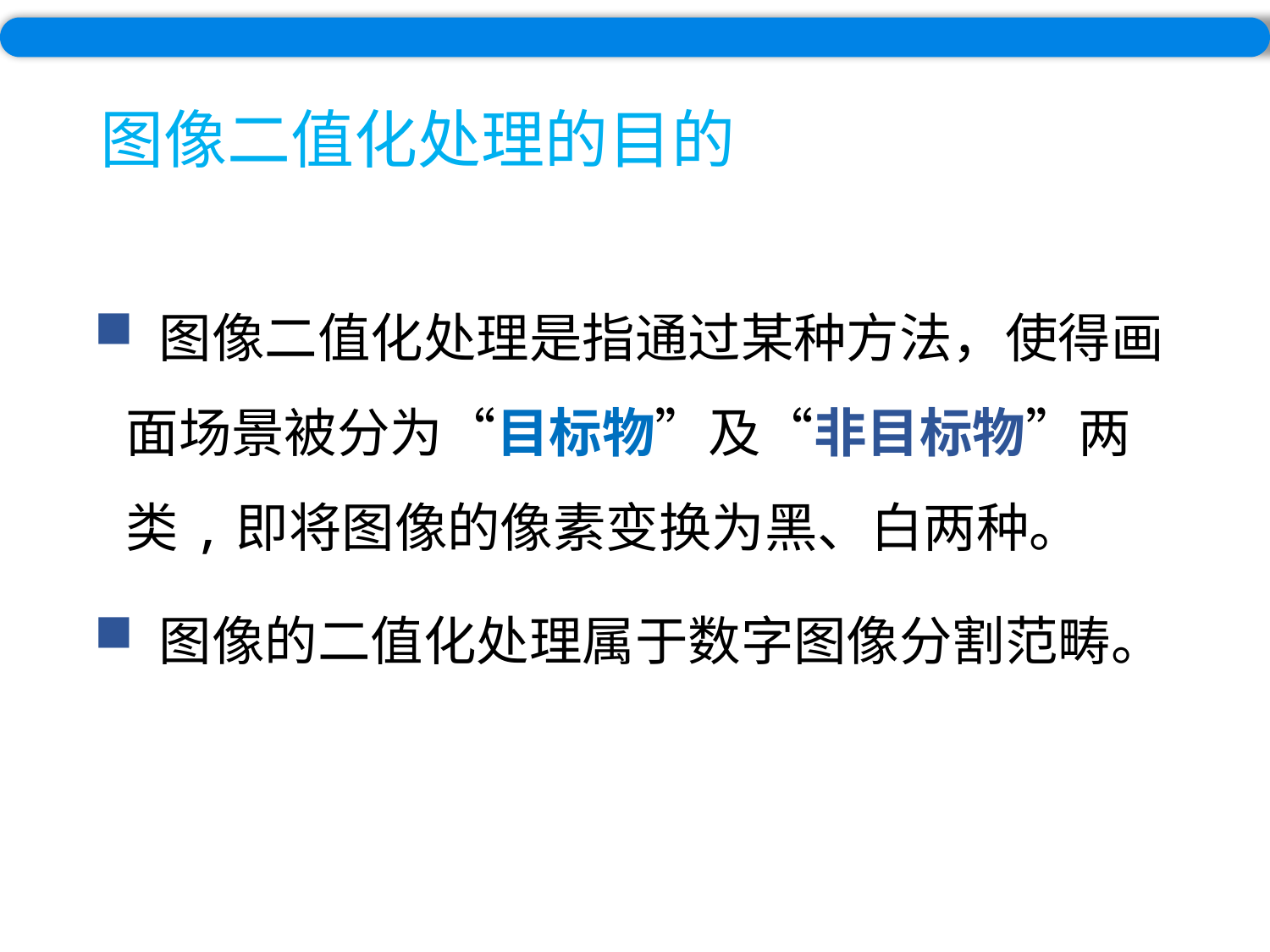

# 图像二值化处理的目的
 图像二值化处理是指通过某种方法，使得画面场景被分为“目标物”及“非目标物”两类,即将图像的像素变换为黑、白两种。
 图像的二值化处理属于数字图像分割范畴。